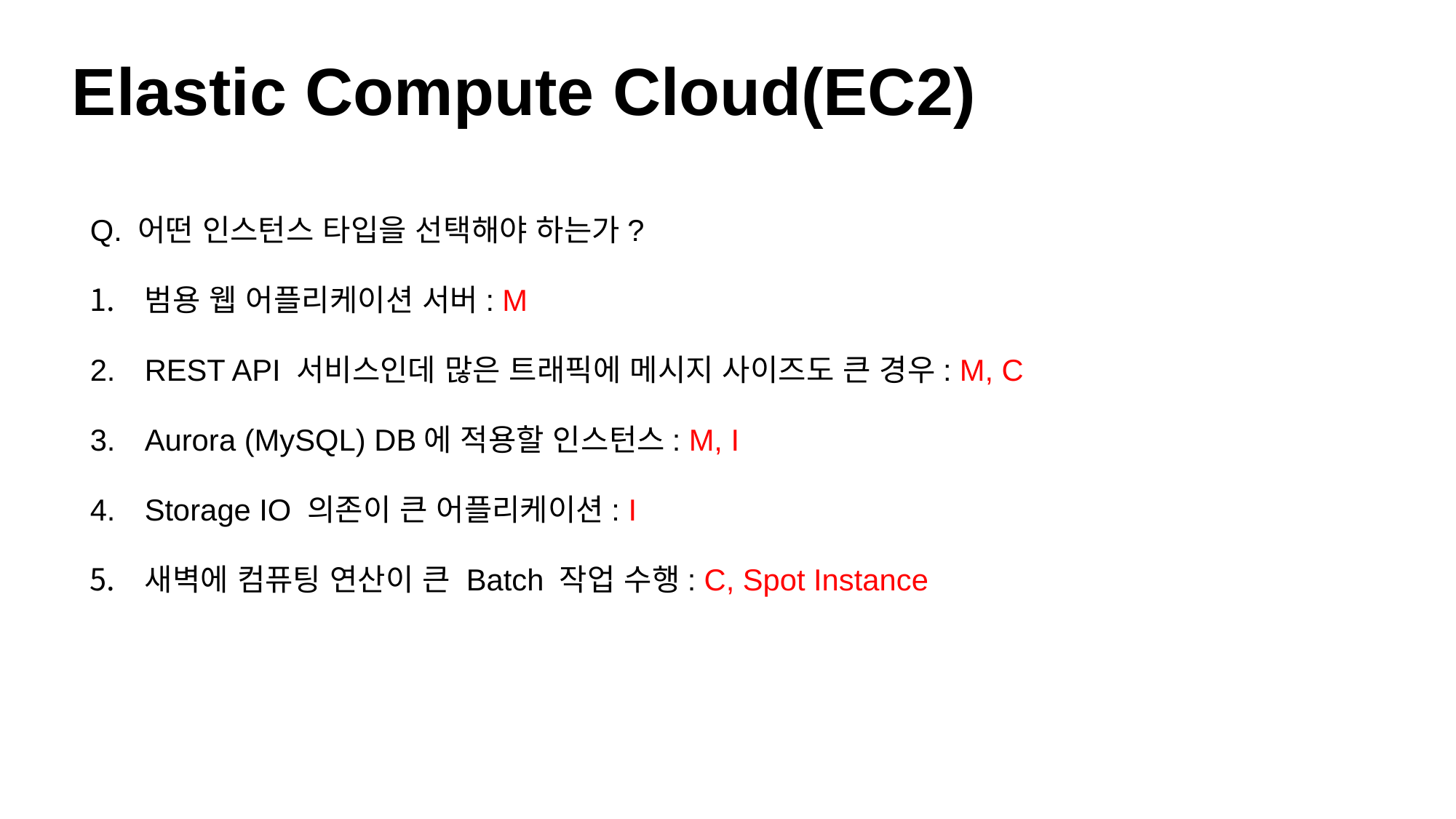

# Elastic Compute Cloud(EC2)
Q. 어떤 인스턴스 타입을 선택해야 하는가?
범용 웹 어플리케이션 서버: M
REST API 서비스인데 많은 트래픽에 메시지 사이즈도 큰 경우: M, C
Aurora (MySQL) DB에 적용할 인스턴스: M, I
Storage IO 의존이 큰 어플리케이션: I
새벽에 컴퓨팅 연산이 큰 Batch 작업 수행: C, Spot Instance